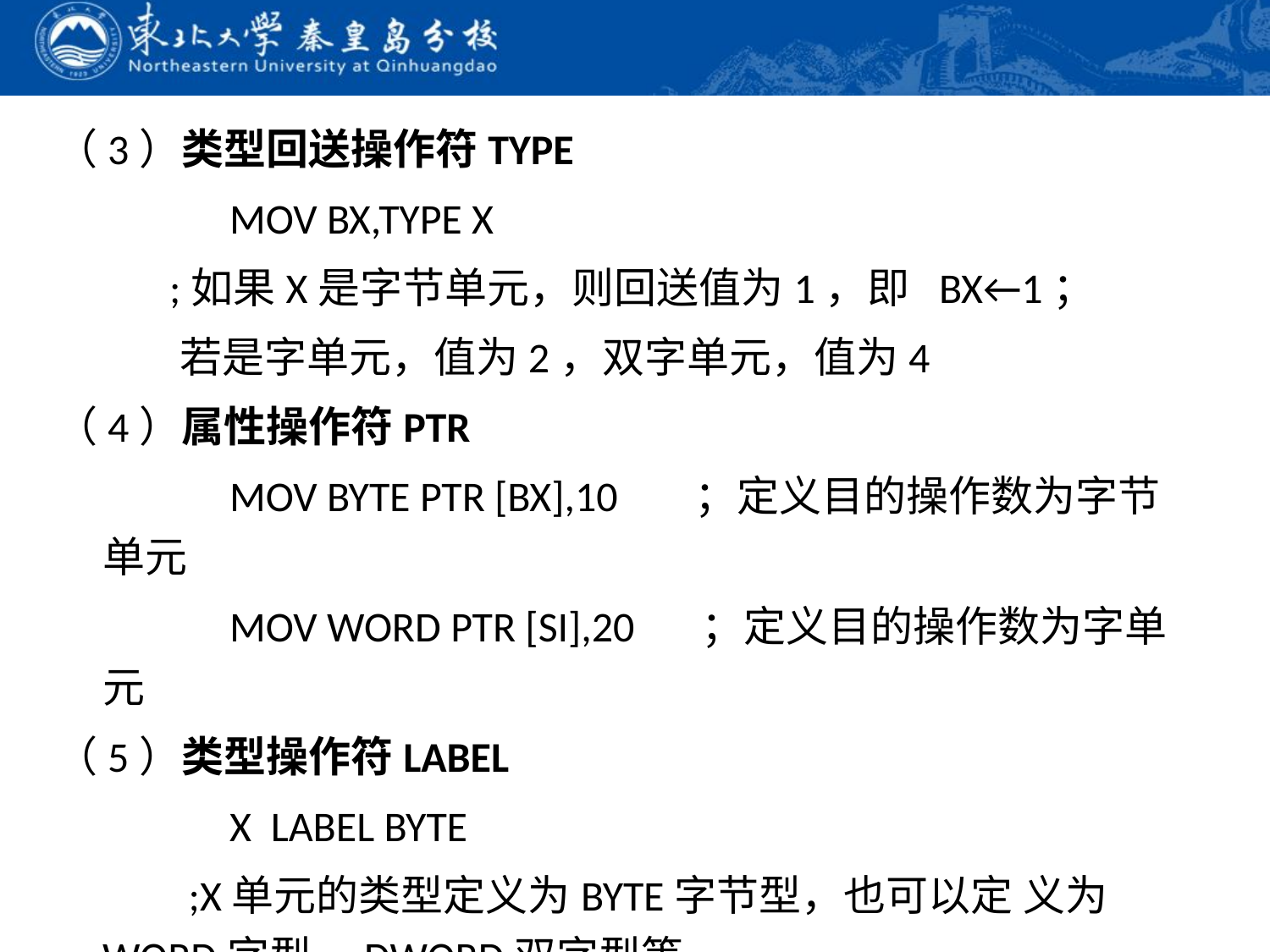

（3）类型回送操作符TYPE
		MOV BX,TYPE X
            ;如果X是字节单元，则回送值为1，即  BX←1；
            若是字单元，值为2，双字单元，值为4
（4）属性操作符PTR
		MOV BYTE PTR [BX],10       ；定义目的操作数为字节单元
		MOV WORD PTR [SI],20      ；定义目的操作数为字单元
（5）类型操作符LABEL
		X  LABEL BYTE
              ;X单元的类型定义为BYTE字节型，也可以定 义为    WORD字型、DWORD双字型等